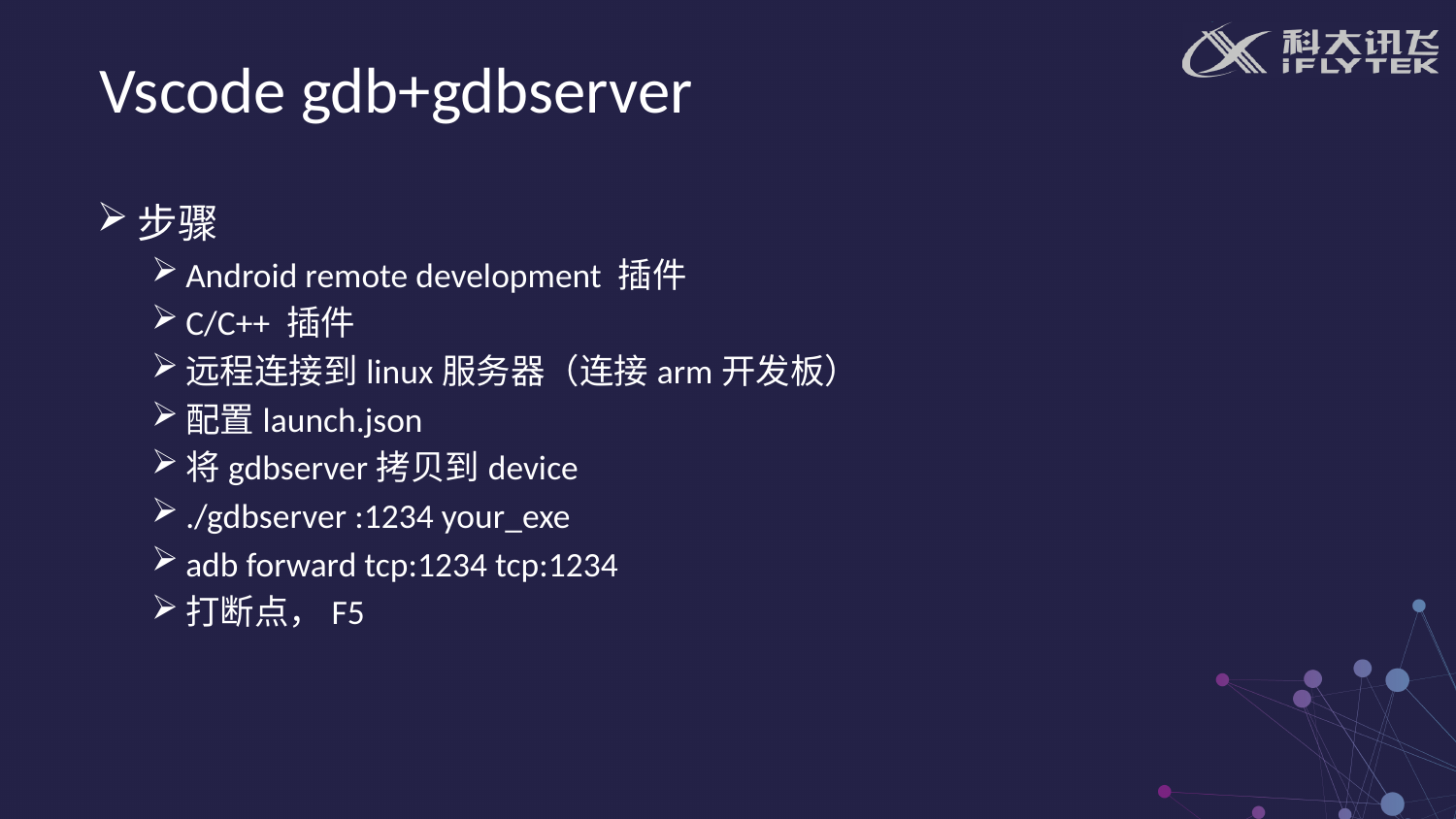

Vscode gdb+gdbserver
步骤
Android remote development 插件
C/C++ 插件
远程连接到linux服务器（连接arm开发板）
配置launch.json
将gdbserver拷贝到device
./gdbserver :1234 your_exe
adb forward tcp:1234 tcp:1234
打断点，F5